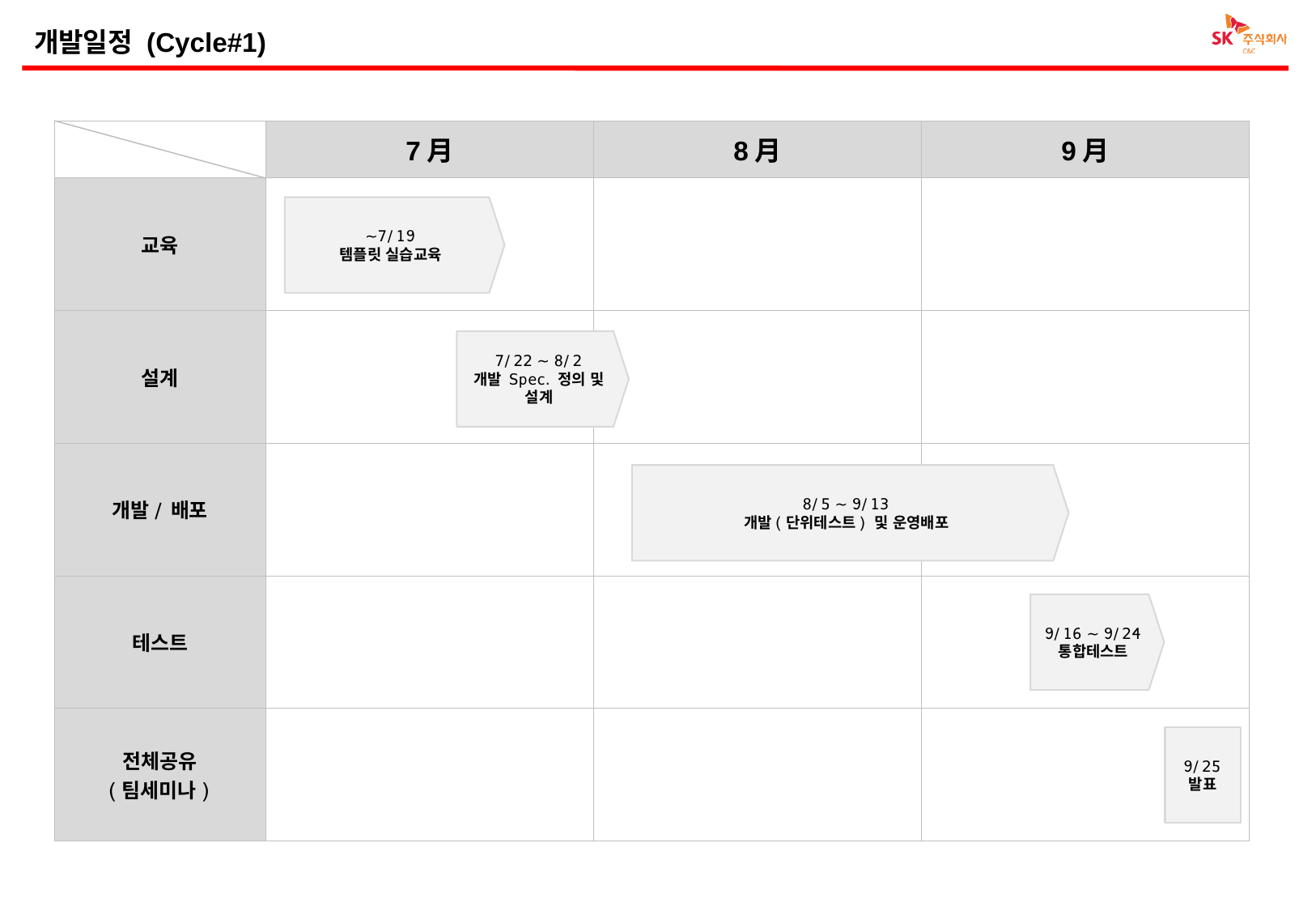

개발일정 (Cycle#1)
|  | 7月 | 8月 | 9月 |
| --- | --- | --- | --- |
| 교육 |  |  |  |
| 설계 |  |  |  |
| 개발/배포 |  |  |  |
| 테스트 |  |  |  |
| 전체공유 (팀세미나) |  |  |  |
~7/19
템플릿 실습교육
7/22 ~ 8/2
개발 Spec. 정의 및 설계
8/5 ~ 9/13
개발(단위테스트) 및 운영배포
9/16 ~ 9/24
통합테스트
9/25
발표